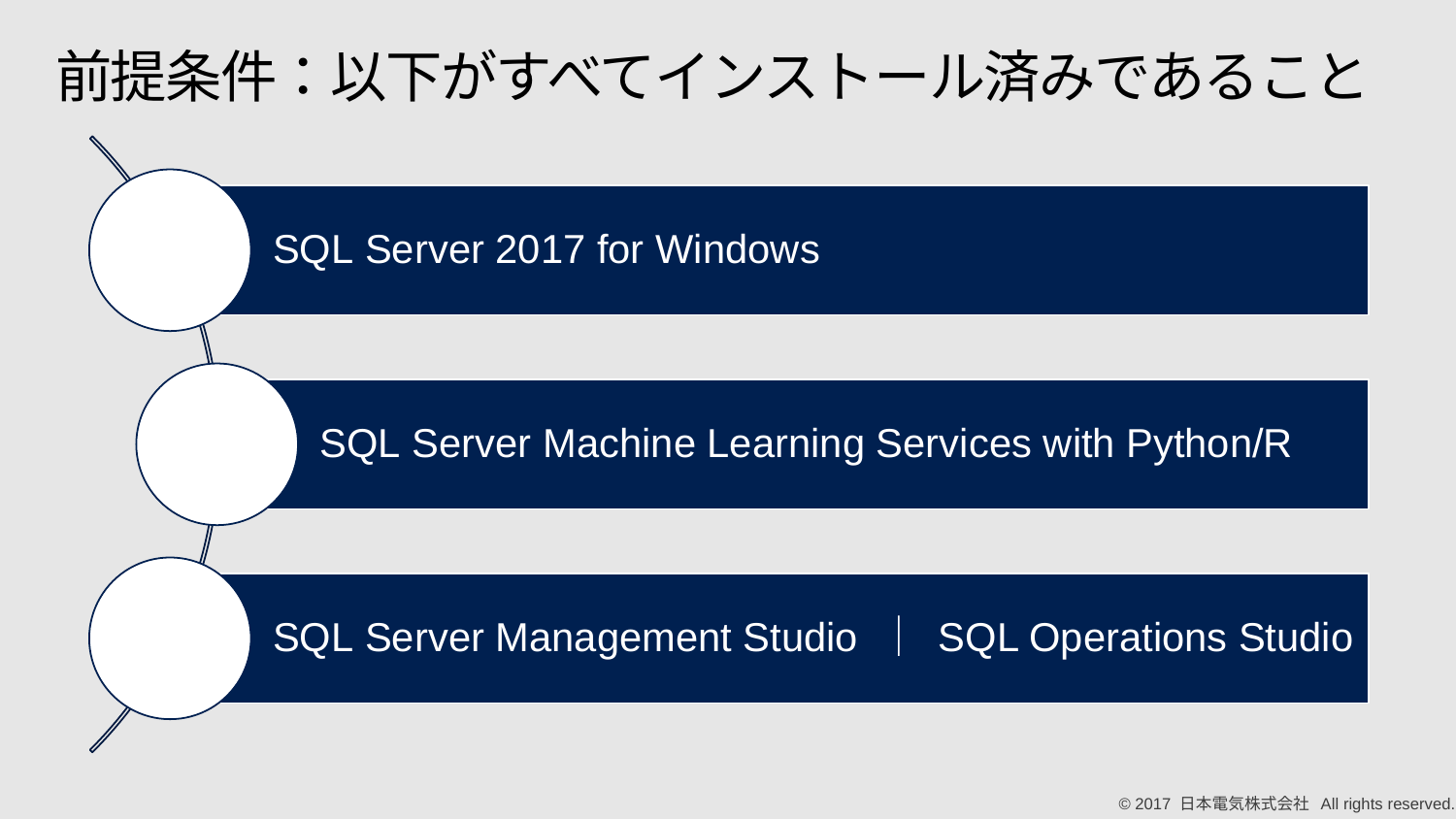

# 前提条件：以下がすべてインストール済みであること
SQL Server 2017 for Windows
SQL Server Machine Learning Services with Python/R
SQL Server Management Studio ｜ SQL Operations Studio